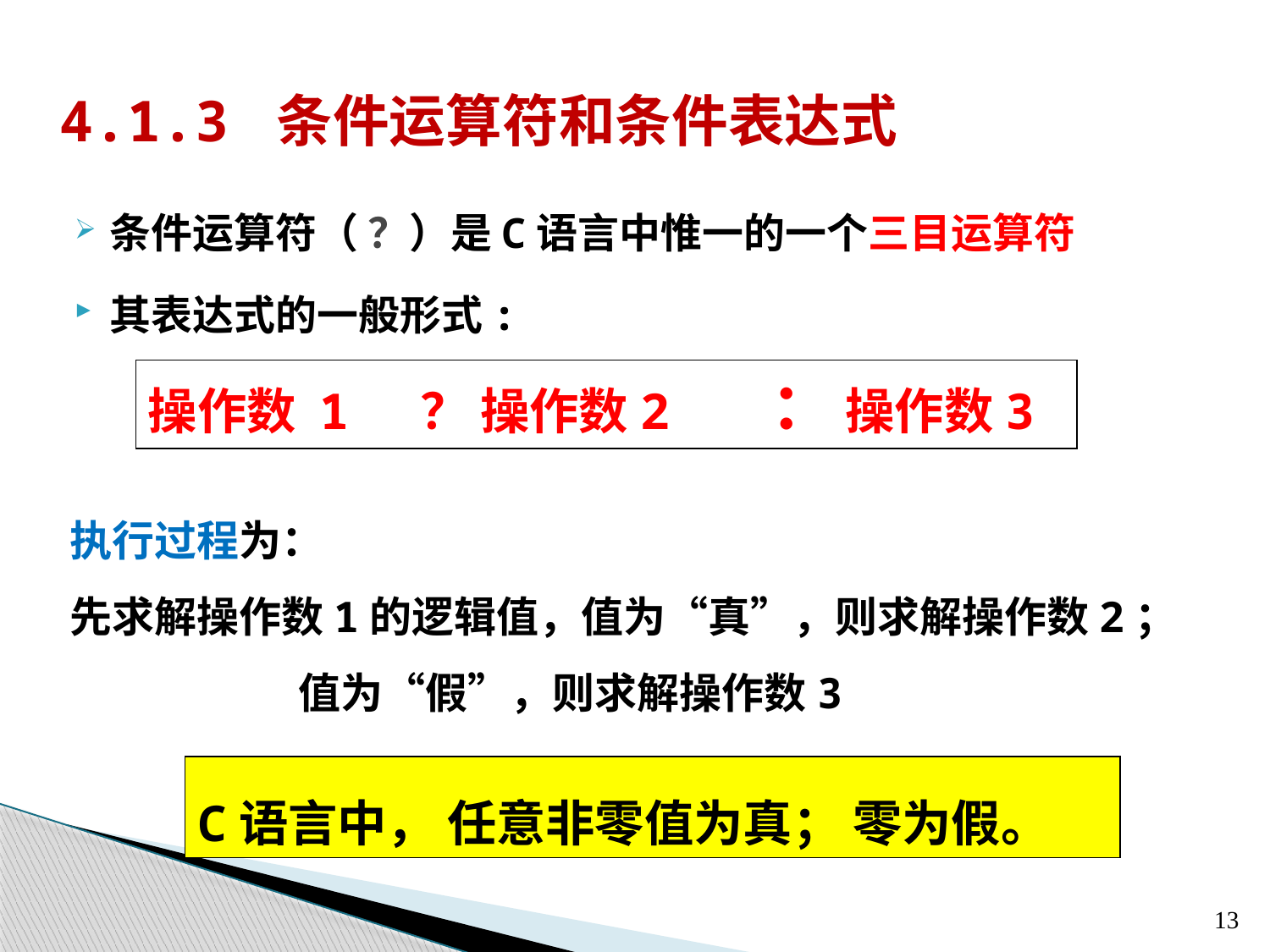

4.1.3 条件运算符和条件表达式
条件运算符（ ？）是C语言中惟一的一个三目运算符
其表达式的一般形式:
操作数 1  ？ 操作数2   ： 操作数3
执行过程为：
先求解操作数1的逻辑值，值为“真”，则求解操作数2；
                       值为“假”，则求解操作数3
C语言中， 任意非零值为真； 零为假。
13